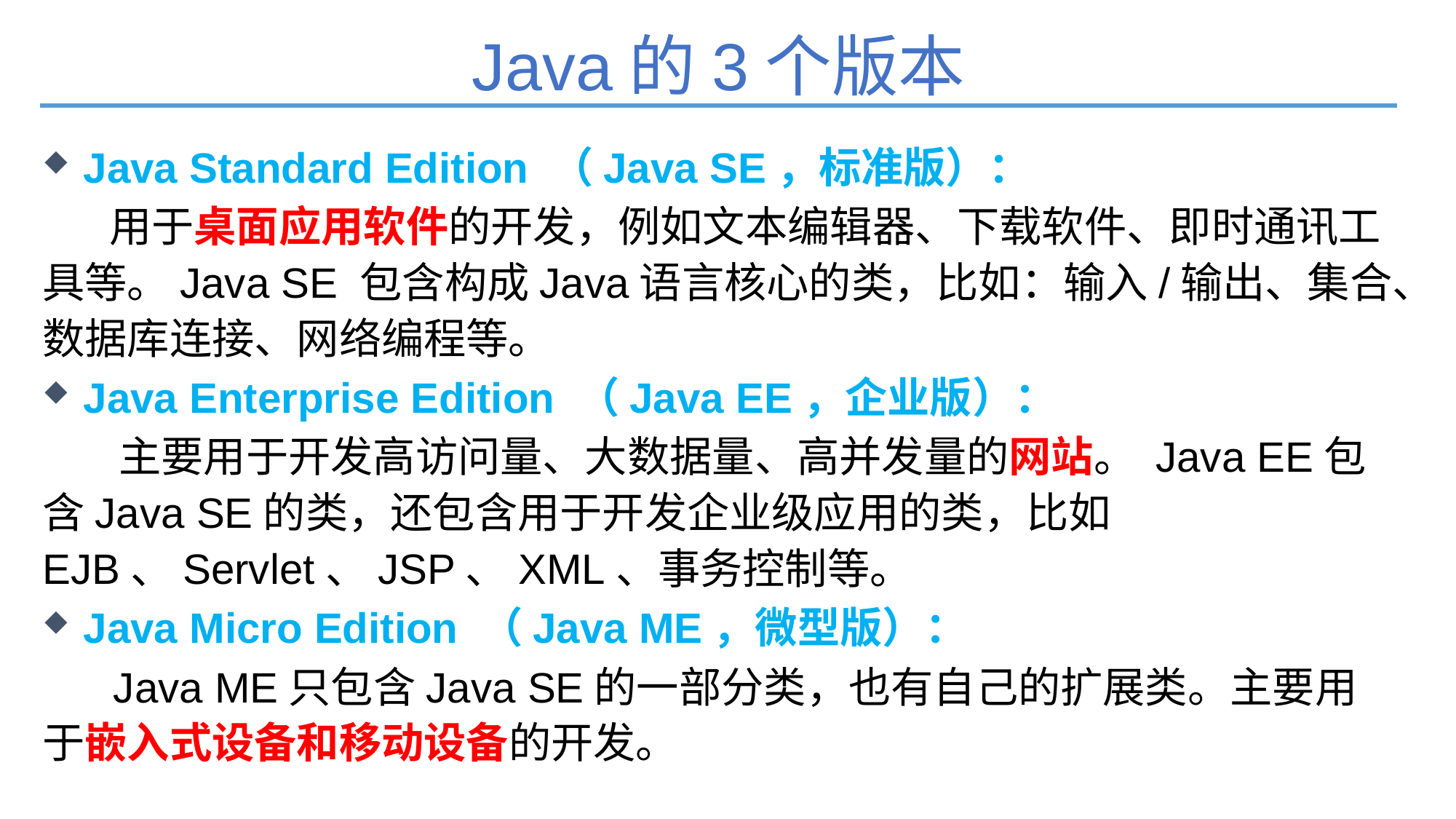

# Java的3个版本
Java Standard Edition （Java SE，标准版）：
      用于桌面应用软件的开发，例如文本编辑器、下载软件、即时通讯工具等。Java SE 包含构成Java语言核心的类，比如：输入/输出、集合、数据库连接、网络编程等。
Java Enterprise Edition （Java EE，企业版）：
       主要用于开发高访问量、大数据量、高并发量的网站。 Java EE包含Java SE的类，还包含用于开发企业级应用的类，比如EJB、Servlet、JSP、XML、事务控制等。
Java Micro Edition （Java ME，微型版）：
      Java ME只包含Java SE的一部分类，也有自己的扩展类。主要用于嵌入式设备和移动设备的开发。